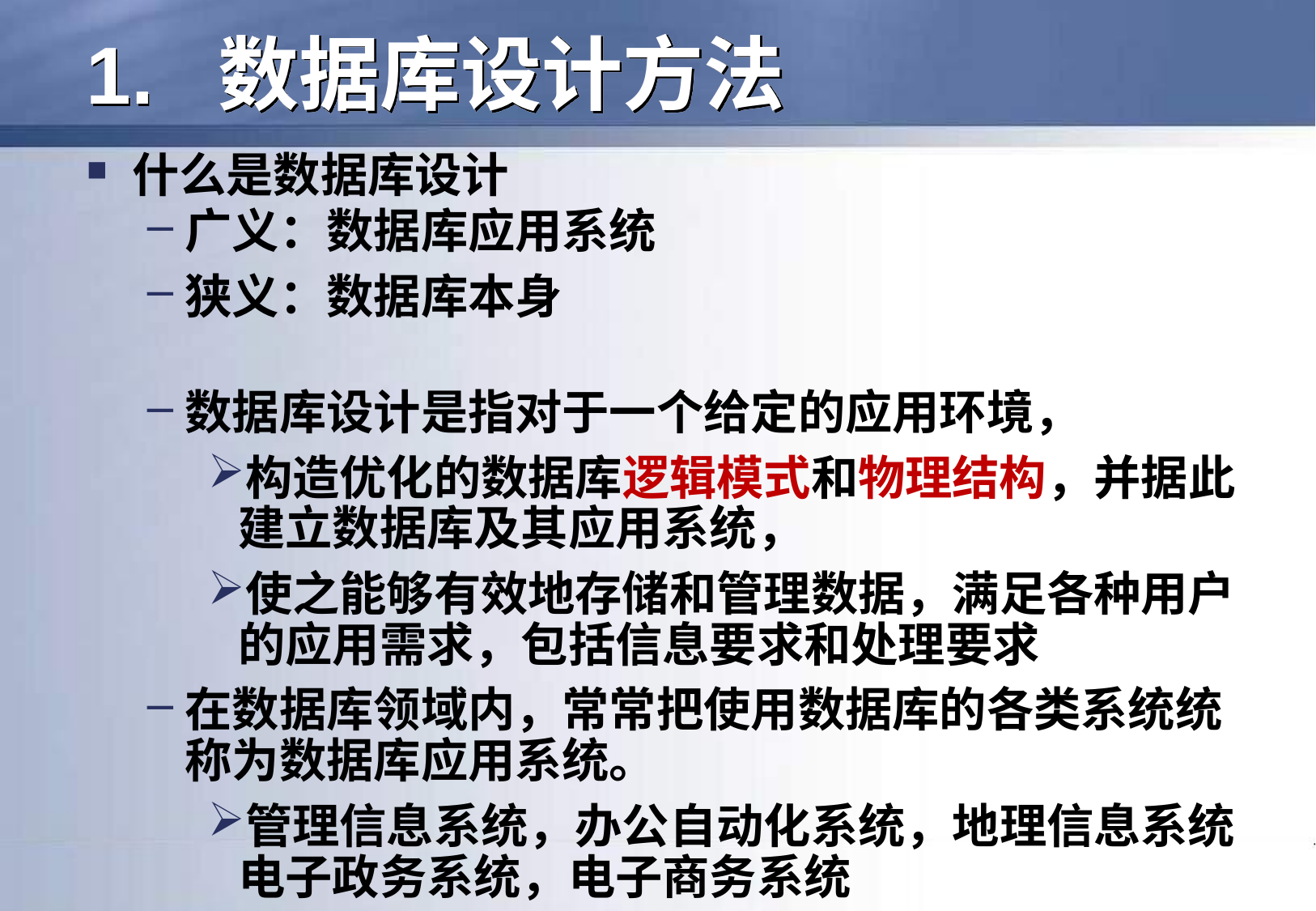

# 1.  数据库设计方法
什么是数据库设计
广义：数据库应用系统
狭义：数据库本身
数据库设计是指对于一个给定的应用环境，
构造优化的数据库逻辑模式和物理结构，并据此建立数据库及其应用系统，
使之能够有效地存储和管理数据，满足各种用户的应用需求，包括信息要求和处理要求
在数据库领域内，常常把使用数据库的各类系统统称为数据库应用系统。
管理信息系统，办公自动化系统，地理信息系统电子政务系统，电子商务系统
3